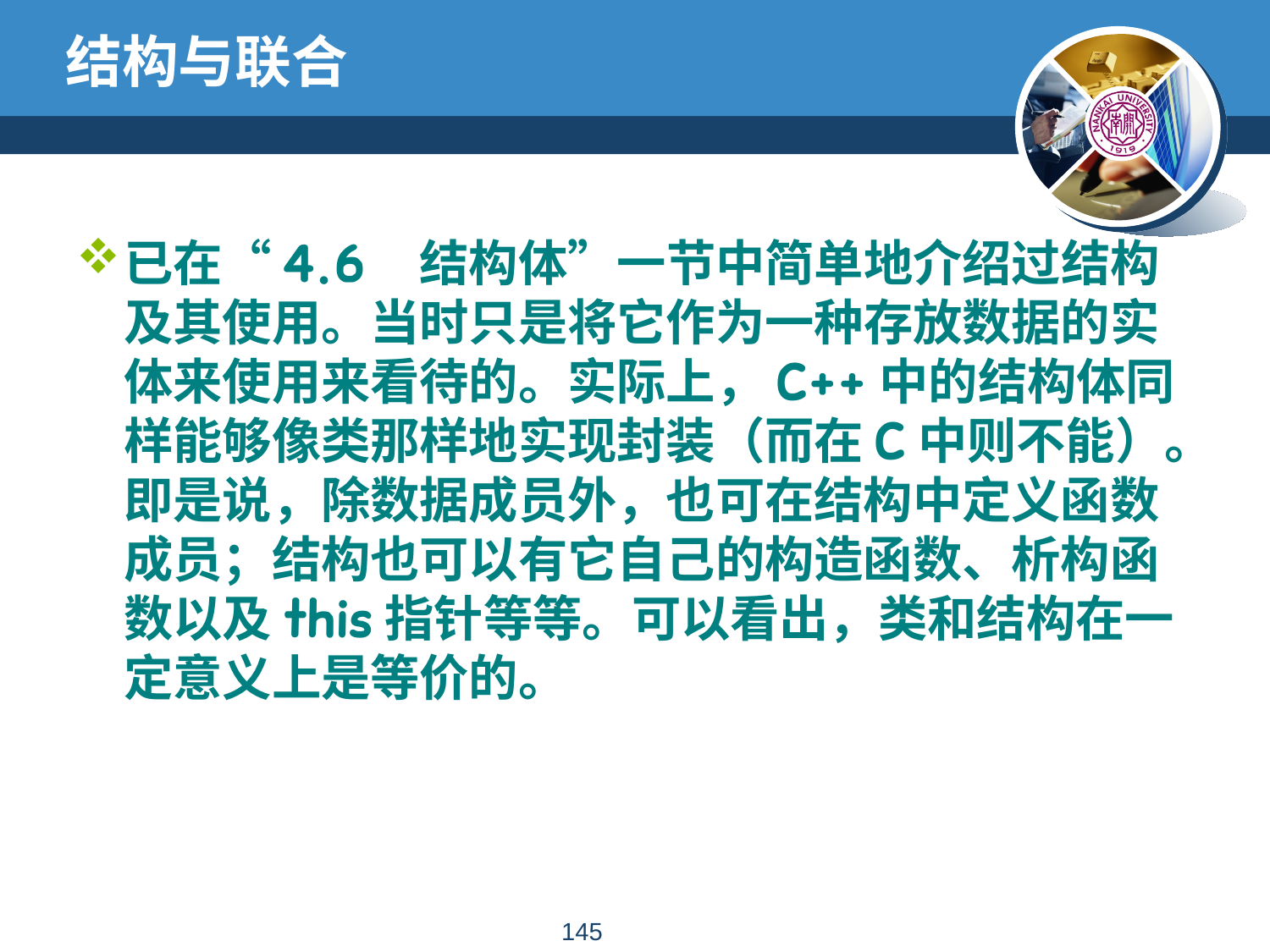

# 结构与联合
已在“4.6  结构体”一节中简单地介绍过结构及其使用。当时只是将它作为一种存放数据的实体来使用来看待的。实际上，C++中的结构体同样能够像类那样地实现封装（而在C中则不能）。即是说，除数据成员外，也可在结构中定义函数成员；结构也可以有它自己的构造函数、析构函数以及this指针等等。可以看出，类和结构在一定意义上是等价的。
145